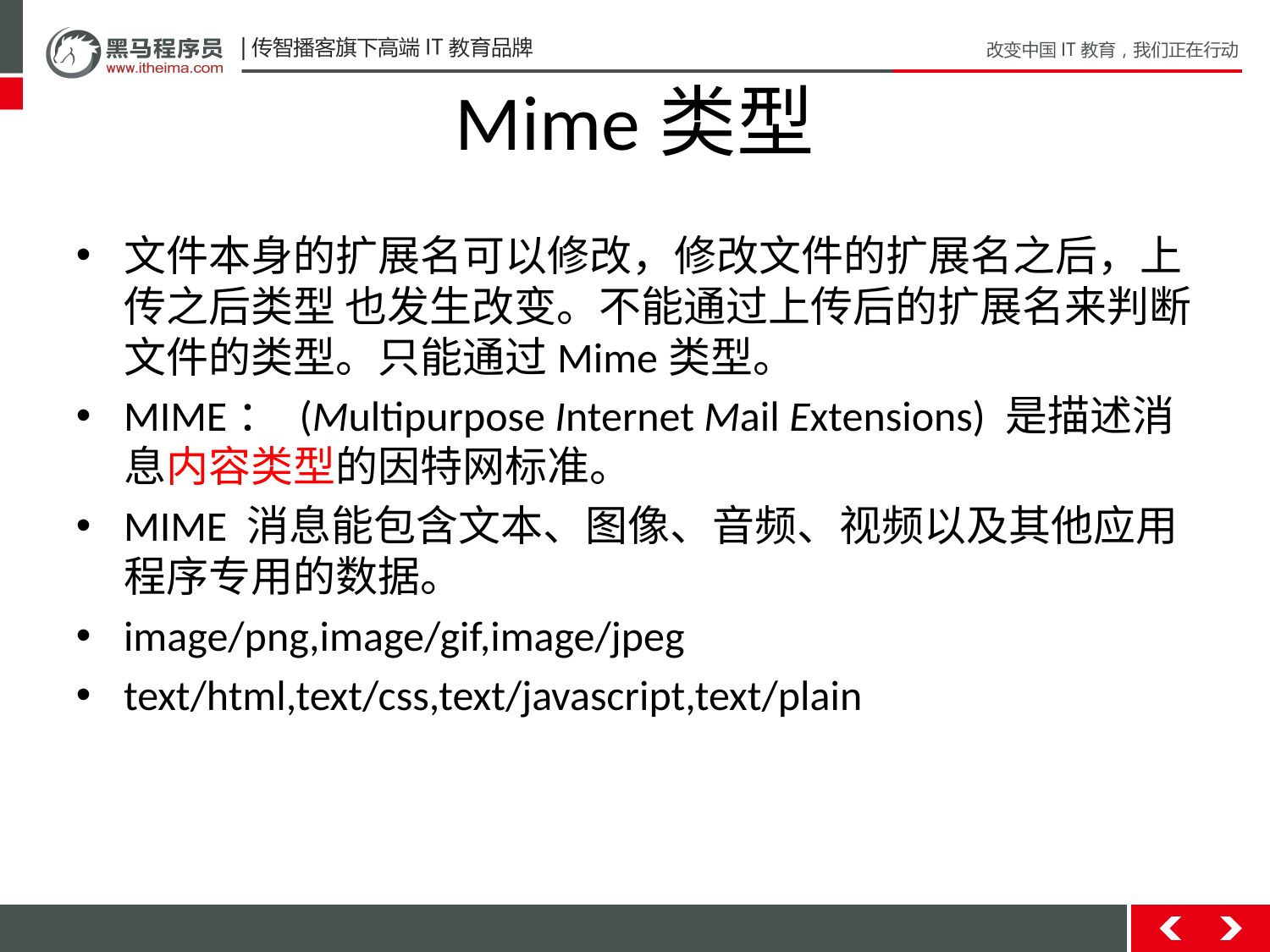

# Mime类型
文件本身的扩展名可以修改，修改文件的扩展名之后，上传之后类型 也发生改变。不能通过上传后的扩展名来判断文件的类型。只能通过Mime类型。
MIME： (Multipurpose Internet Mail Extensions) 是描述消息内容类型的因特网标准。
MIME 消息能包含文本、图像、音频、视频以及其他应用程序专用的数据。
image/png,image/gif,image/jpeg
text/html,text/css,text/javascript,text/plain